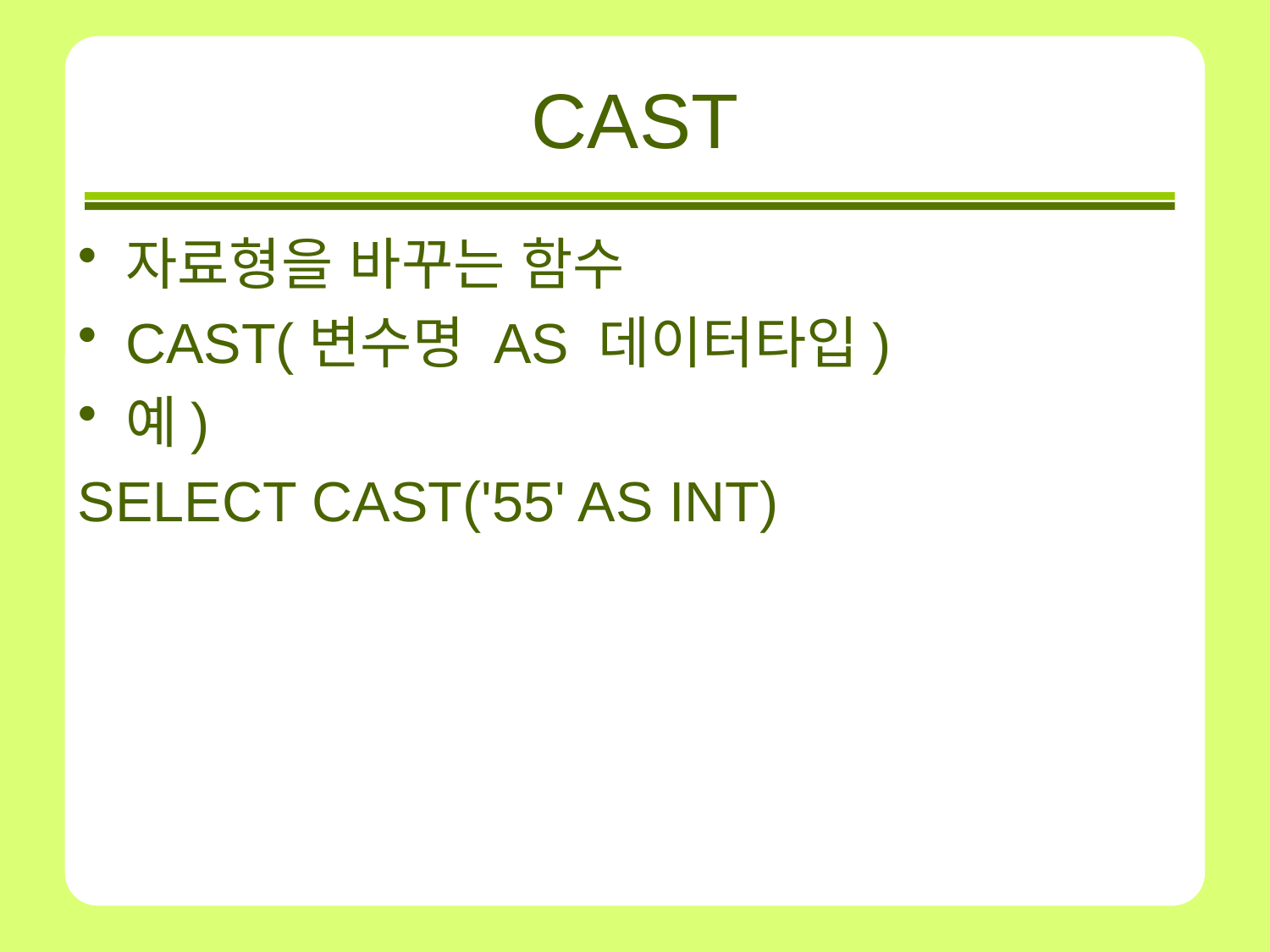

# CAST
자료형을 바꾸는 함수
CAST(변수명 AS 데이터타입)
예)
SELECT CAST('55' AS INT)